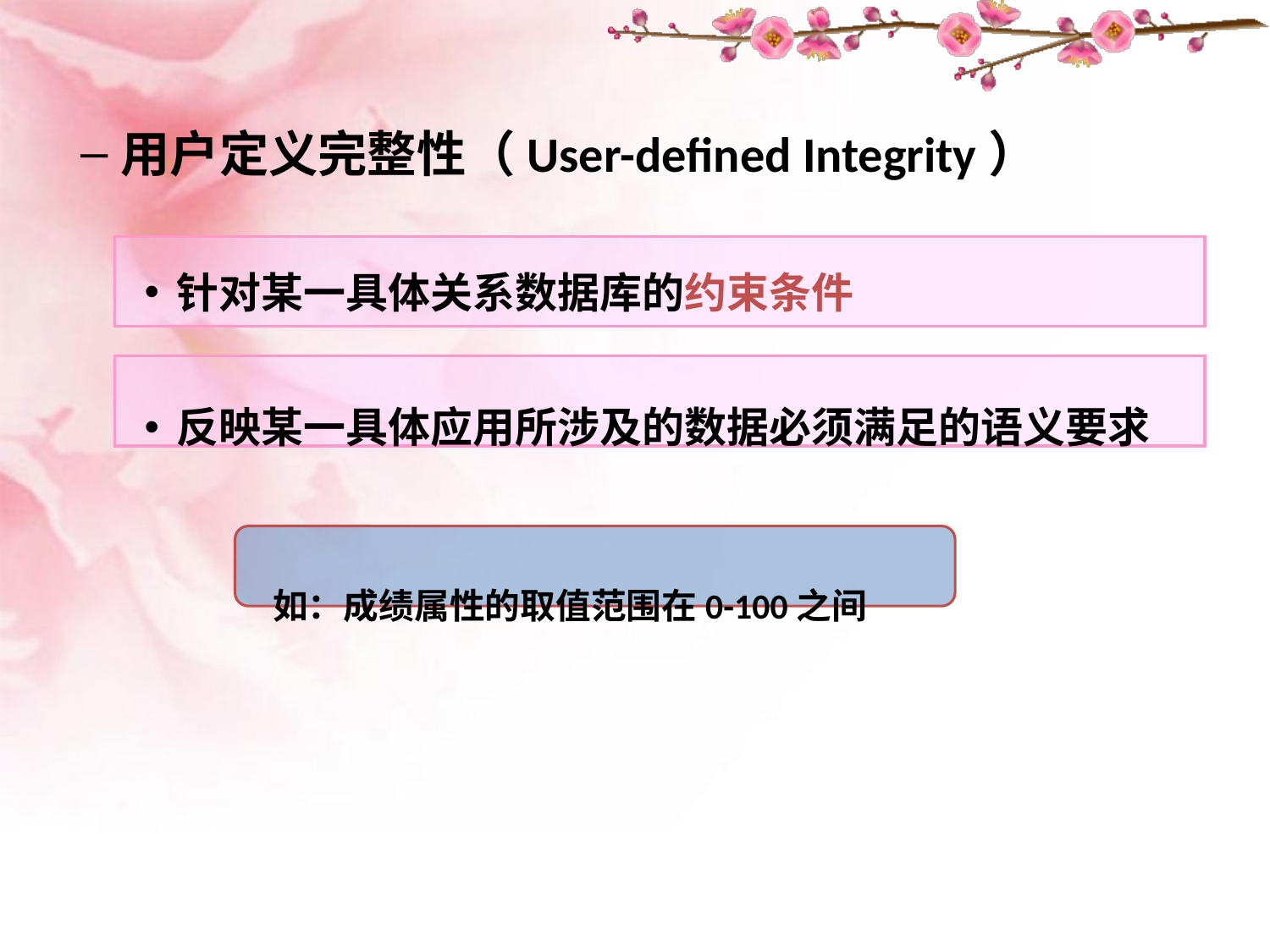

用户定义完整性（User-defined Integrity）

针对某一具体关系数据库的约束条件

反映某一具体应用所涉及的数据必须满足的语义要求

       如：成绩属性的取值范围在0-100之间